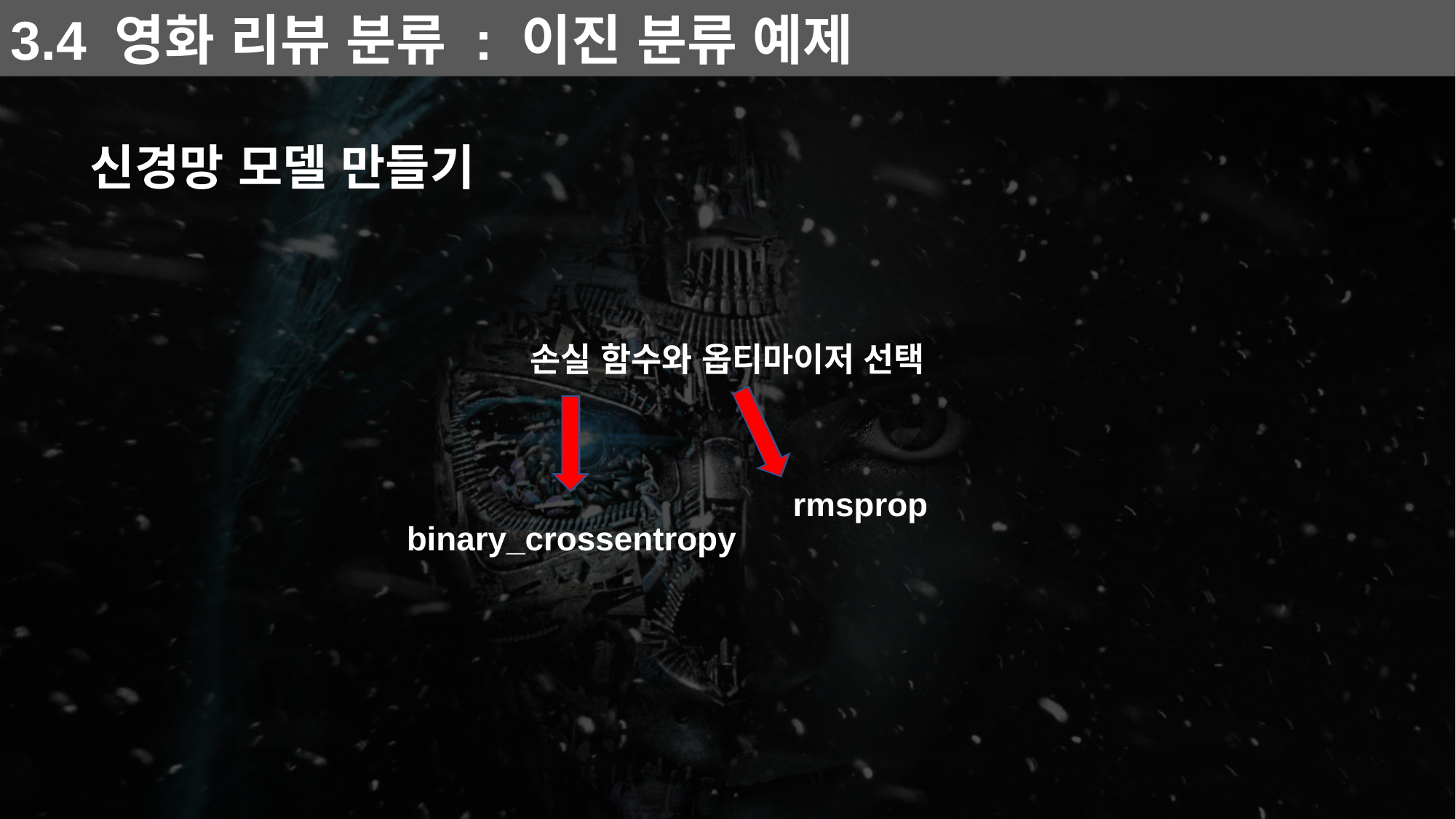

3.4 영화 리뷰 분류 : 이진 분류 예제
신경망 모델 만들기
손실 함수와 옵티마이저 선택

rmsprop
binary_crossentropy